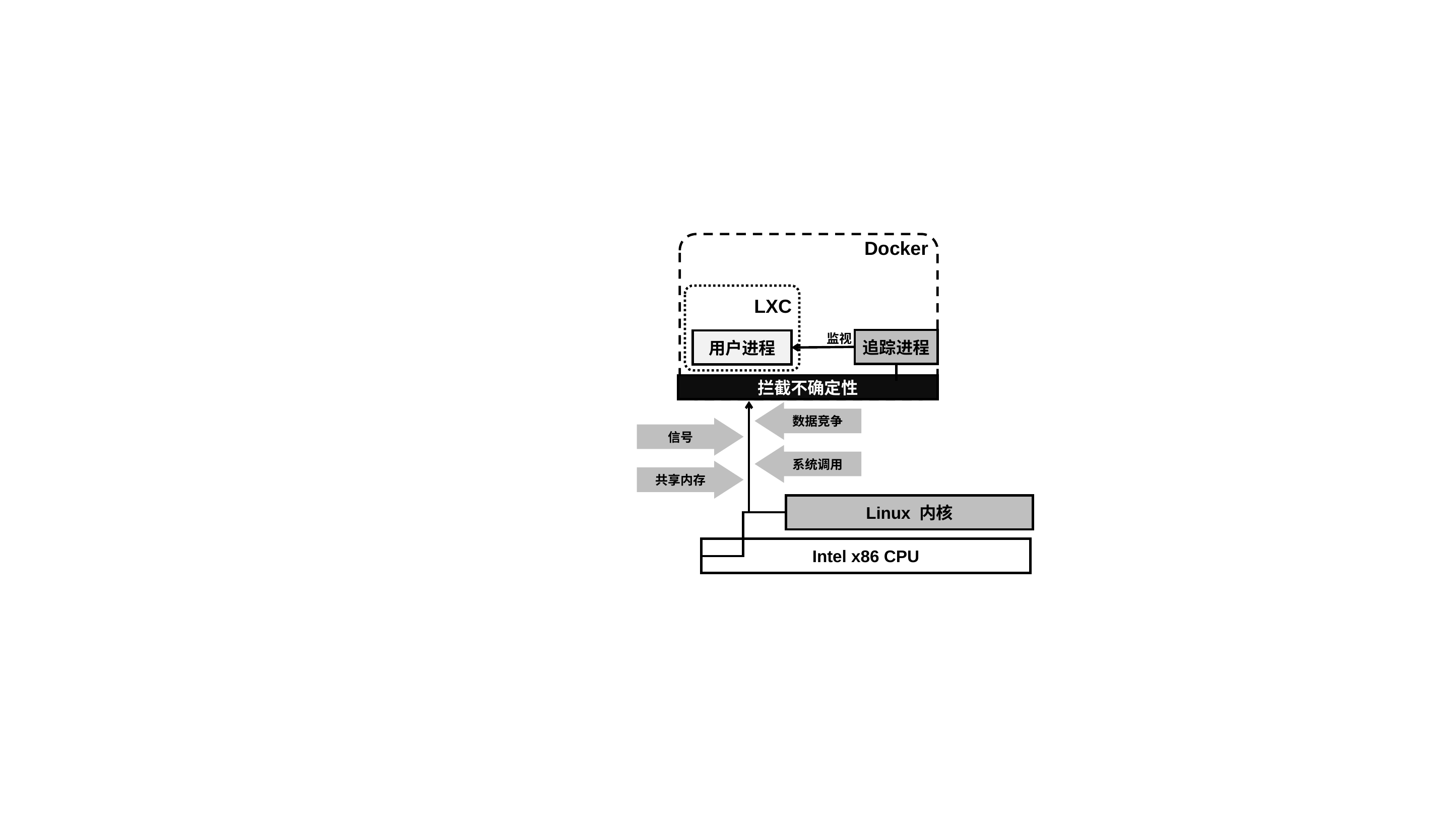

Docker

LXC
监视
追踪进程
用户进程
拦截不确定性
数据竞争
信号
系统调用
共享内存
Linux 内核
Intel x86 CPU